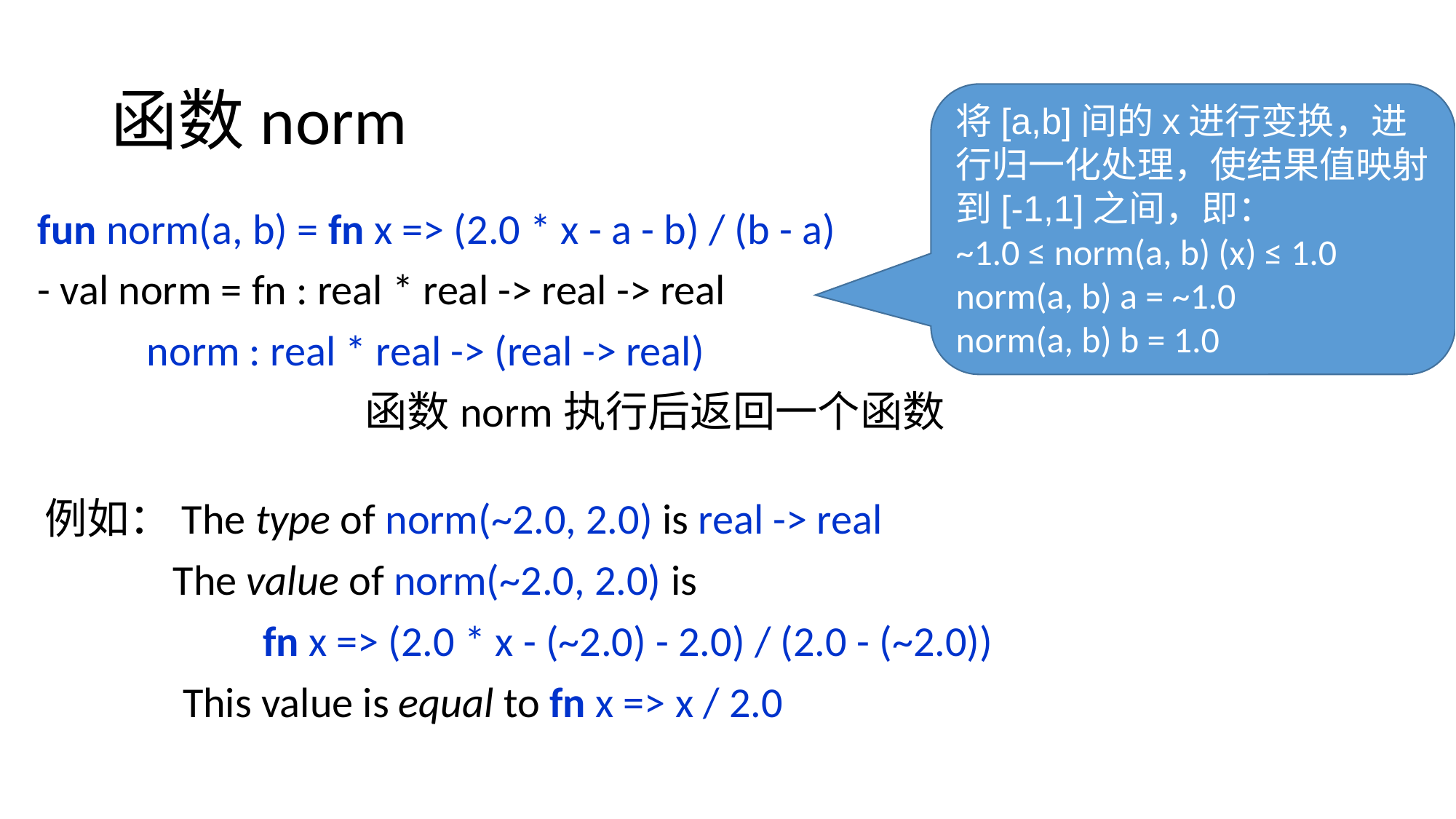

# 函数norm
将[a,b]间的x进行变换，进行归一化处理，使结果值映射到[-1,1]之间，即：
~1.0 ≤ norm(a, b) (x) ≤ 1.0
norm(a, b) a = ~1.0
norm(a, b) b = 1.0
fun norm(a, b) = fn x => (2.0 * x - a - b) / (b - a)
- val norm = fn : real * real -> real -> real
	norm : real * real -> (real -> real)
			函数norm执行后返回一个函数
例如：The type of norm(~2.0, 2.0) is real -> real
	  The value of norm(~2.0, 2.0) is
		fn x => (2.0 * x - (~2.0) - 2.0) / (2.0 - (~2.0))
	   This value is equal to fn x => x / 2.0